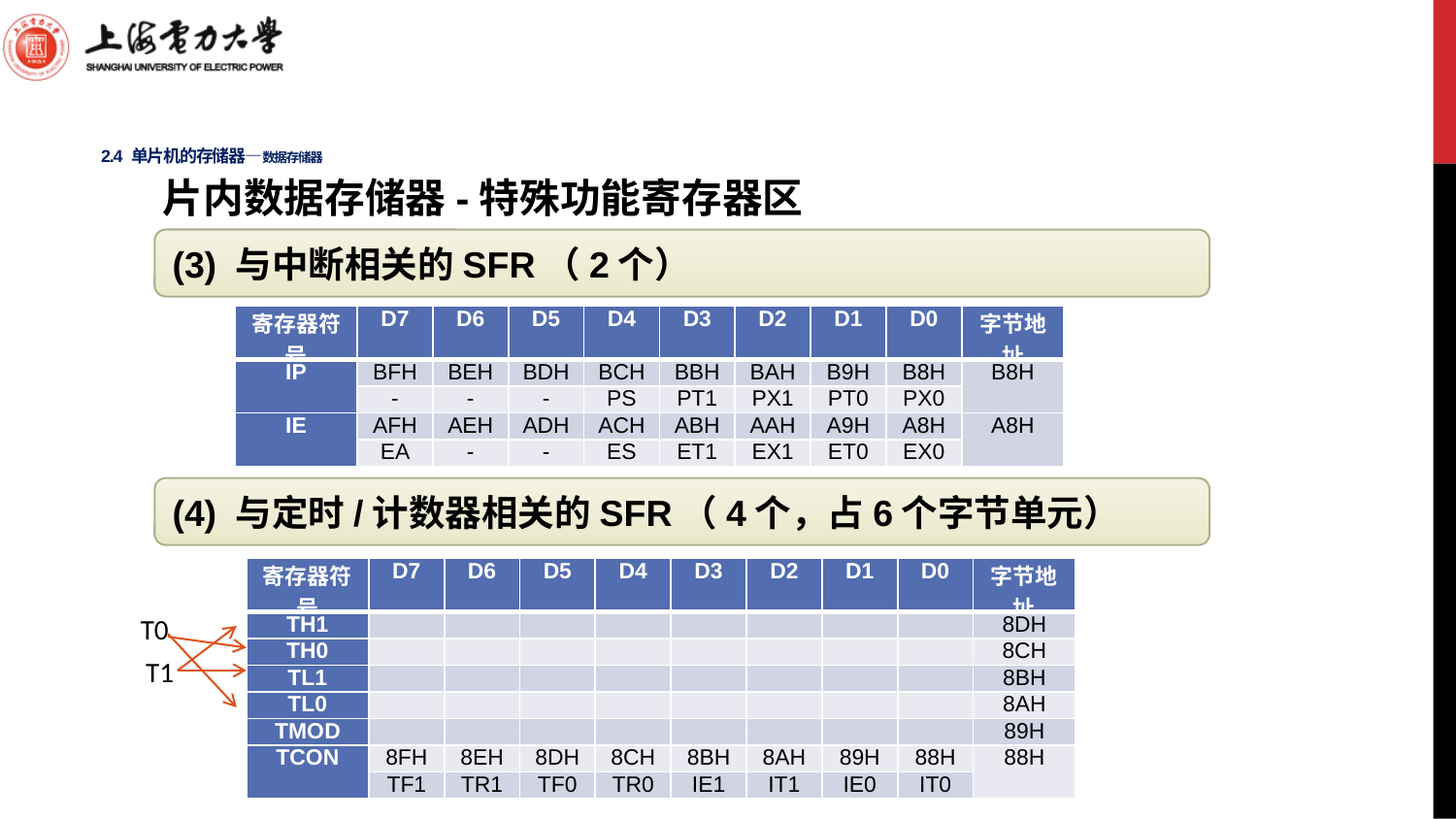

# 2.4  单片机的存储器—数据存储器
片内数据存储器-特殊功能寄存器区
(3) 与中断相关的SFR（2个）
| 寄存器符号 | D7 | D6 | D5 | D4 | D3 | D2 | D1 | D0 | 字节地址 |
| --- | --- | --- | --- | --- | --- | --- | --- | --- | --- |
| IP | BFH | BEH | BDH | BCH | BBH | BAH | B9H | B8H | B8H |
|  | - | - | - | PS | PT1 | PX1 | PT0 | PX0 |  |
| IE | AFH | AEH | ADH | ACH | ABH | AAH | A9H | A8H | A8H |
|  | EA | - | - | ES | ET1 | EX1 | ET0 | EX0 |  |
(4) 与定时/计数器相关的SFR（4个，占6个字节单元）
| 寄存器符号 | D7 | D6 | D5 | D4 | D3 | D2 | D1 | D0 | 字节地址 |
| --- | --- | --- | --- | --- | --- | --- | --- | --- | --- |
| TH1 |  |  |  |  |  |  |  |  | 8DH |
| TH0 |  |  |  |  |  |  |  |  | 8CH |
| TL1 |  |  |  |  |  |  |  |  | 8BH |
| TL0 |  |  |  |  |  |  |  |  | 8AH |
| TMOD |  |  |  |  |  |  |  |  | 89H |
| TCON | 8FH | 8EH | 8DH | 8CH | 8BH | 8AH | 89H | 88H | 88H |
|  | TF1 | TR1 | TF0 | TR0 | IE1 | IT1 | IE0 | IT0 |  |
T0
T1